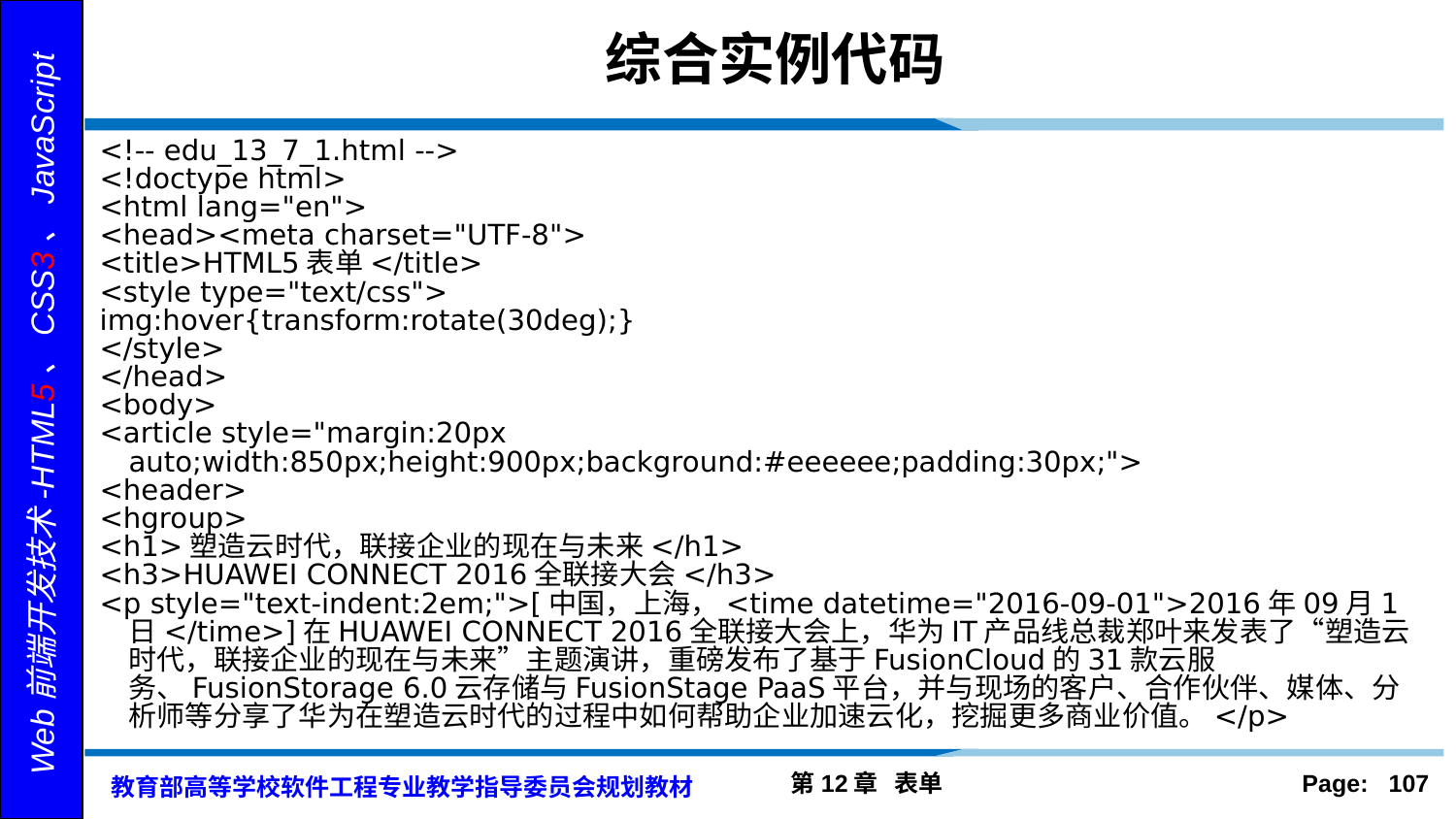

# 综合实例代码
<!-- edu_13_7_1.html -->
<!doctype html>
<html lang="en">
<head><meta charset="UTF-8">
<title>HTML5表单</title>
<style type="text/css">
img:hover{transform:rotate(30deg);}
</style>
</head>
<body>
<article style="margin:20px auto;width:850px;height:900px;background:#eeeeee;padding:30px;">
<header>
<hgroup>
<h1>塑造云时代，联接企业的现在与未来</h1>
<h3>HUAWEI CONNECT 2016全联接大会</h3>
<p style="text-indent:2em;">[中国，上海，<time datetime="2016-09-01">2016年09月1日</time>]在HUAWEI CONNECT 2016全联接大会上，华为IT产品线总裁郑叶来发表了“塑造云时代，联接企业的现在与未来”主题演讲，重磅发布了基于FusionCloud的31款云服务、FusionStorage 6.0云存储与FusionStage PaaS平台，并与现场的客户、合作伙伴、媒体、分析师等分享了华为在塑造云时代的过程中如何帮助企业加速云化，挖掘更多商业价值。</p>